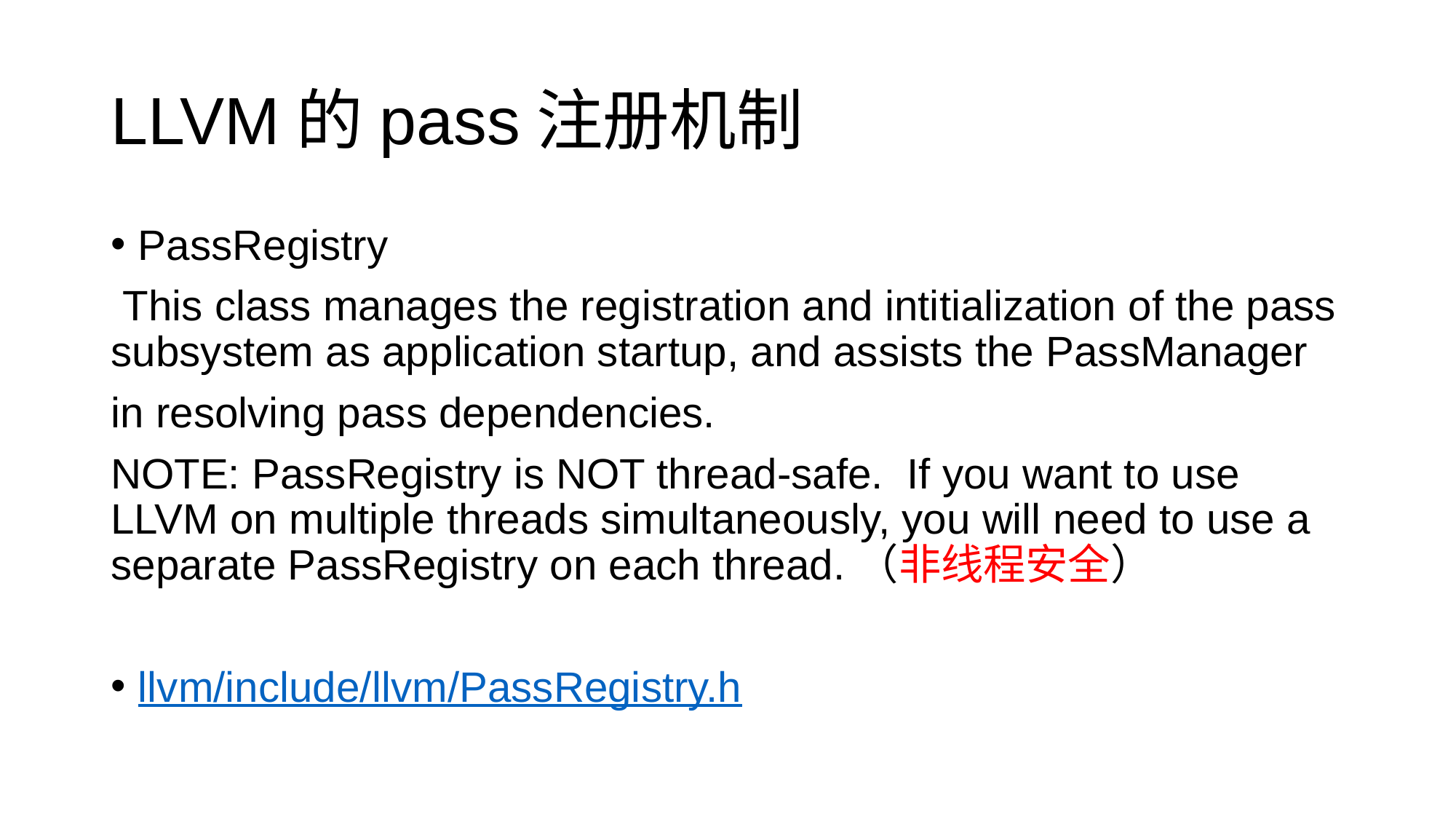

# LLVM的pass注册机制
PassRegistry
 This class manages the registration and intitialization of the pass subsystem as application startup, and assists the PassManager
in resolving pass dependencies.
NOTE: PassRegistry is NOT thread-safe.  If you want to use LLVM on multiple threads simultaneously, you will need to use a separate PassRegistry on each thread.（非线程安全）

llvm/include/llvm/PassRegistry.h